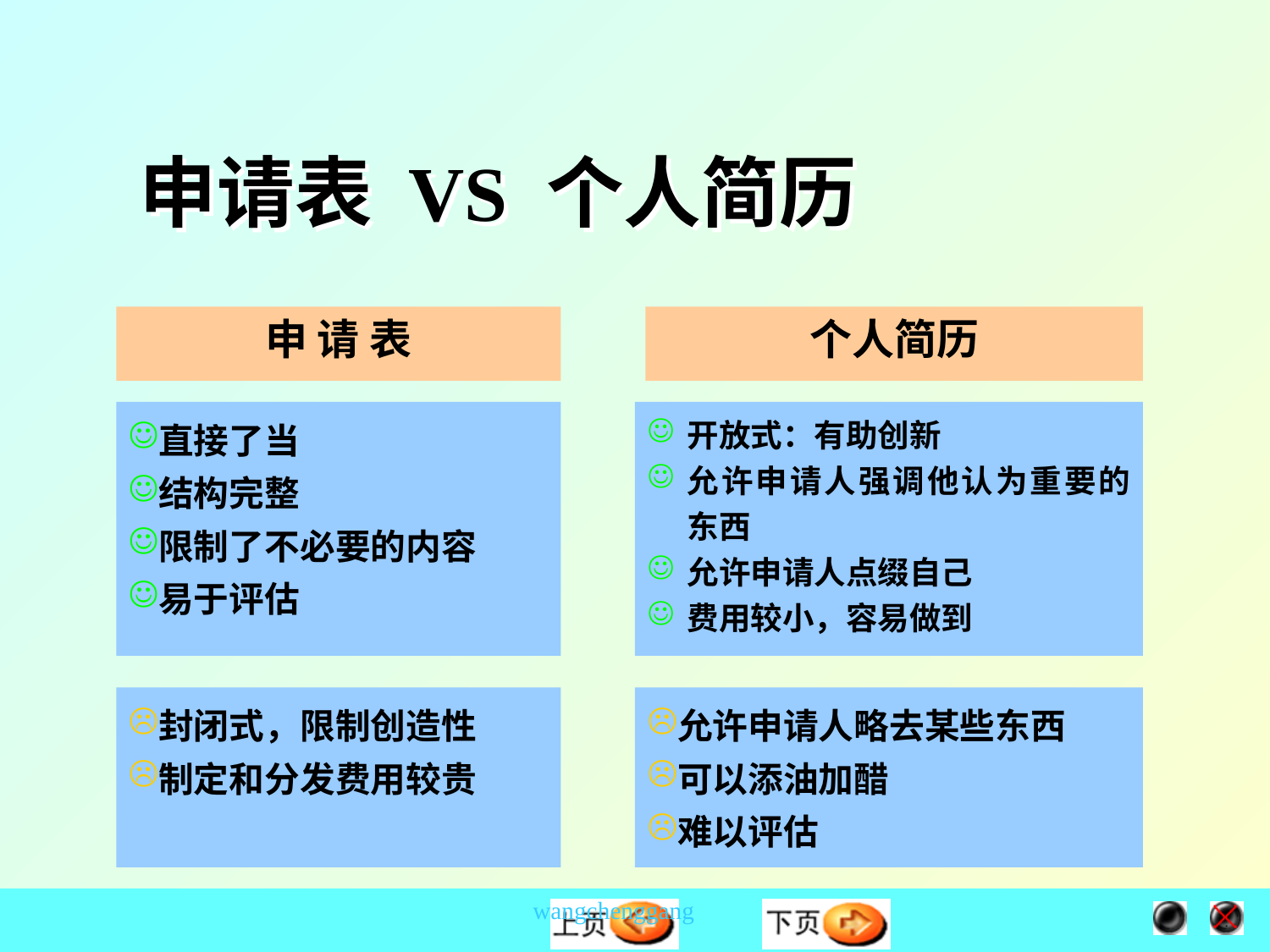

申请表 VS 个人简历
申 请 表
个人简历
直接了当
结构完整
限制了不必要的内容
易于评估
开放式：有助创新
允许申请人强调他认为重要的东西
允许申请人点缀自己
费用较小，容易做到
封闭式，限制创造性
制定和分发费用较贵
允许申请人略去某些东西
可以添油加醋
难以评估
wangchenggang